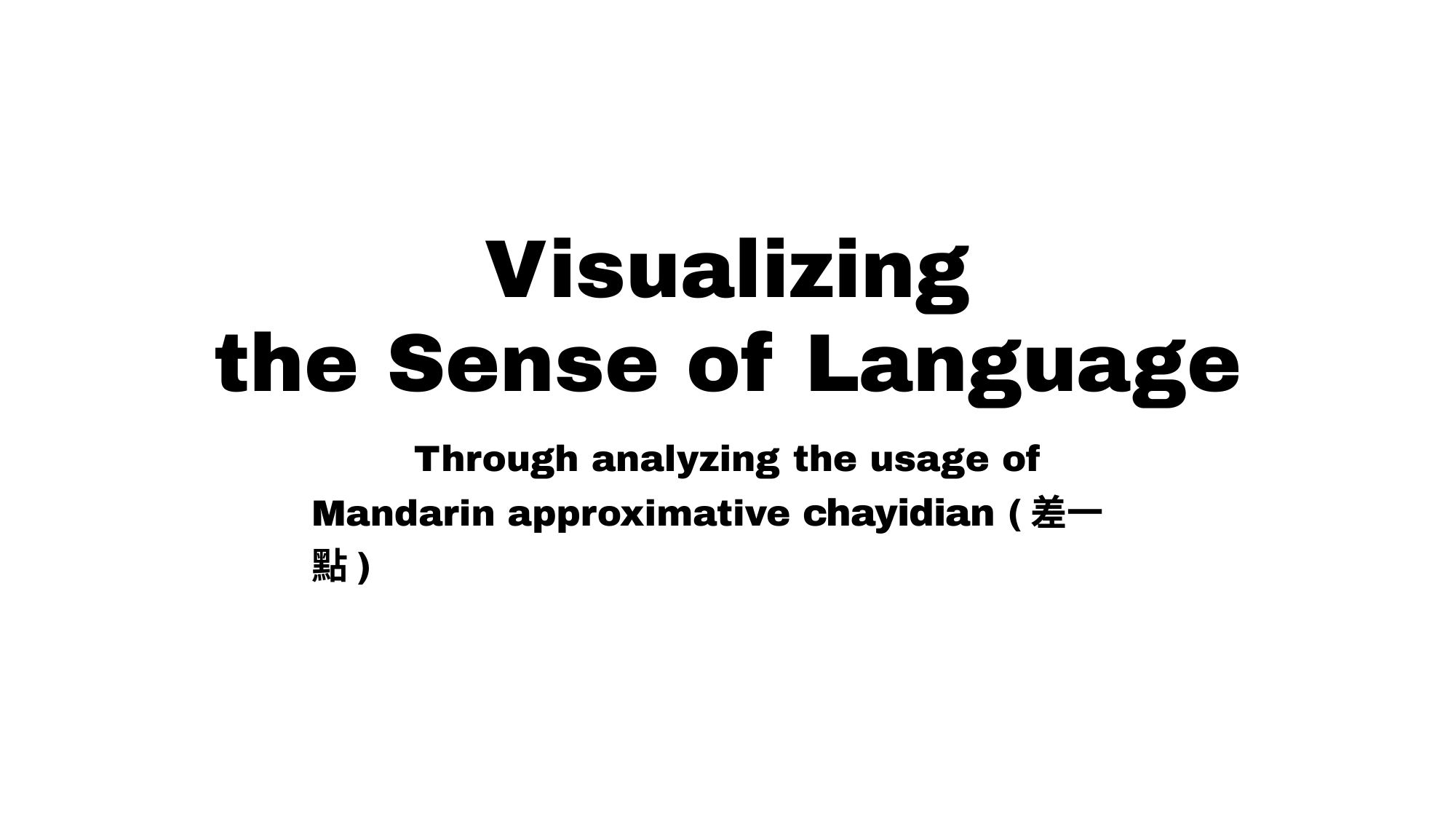

# Visualizing
the Sense of Language
Through analyzing the usage of Mandarin approximative chayidian (差一點)